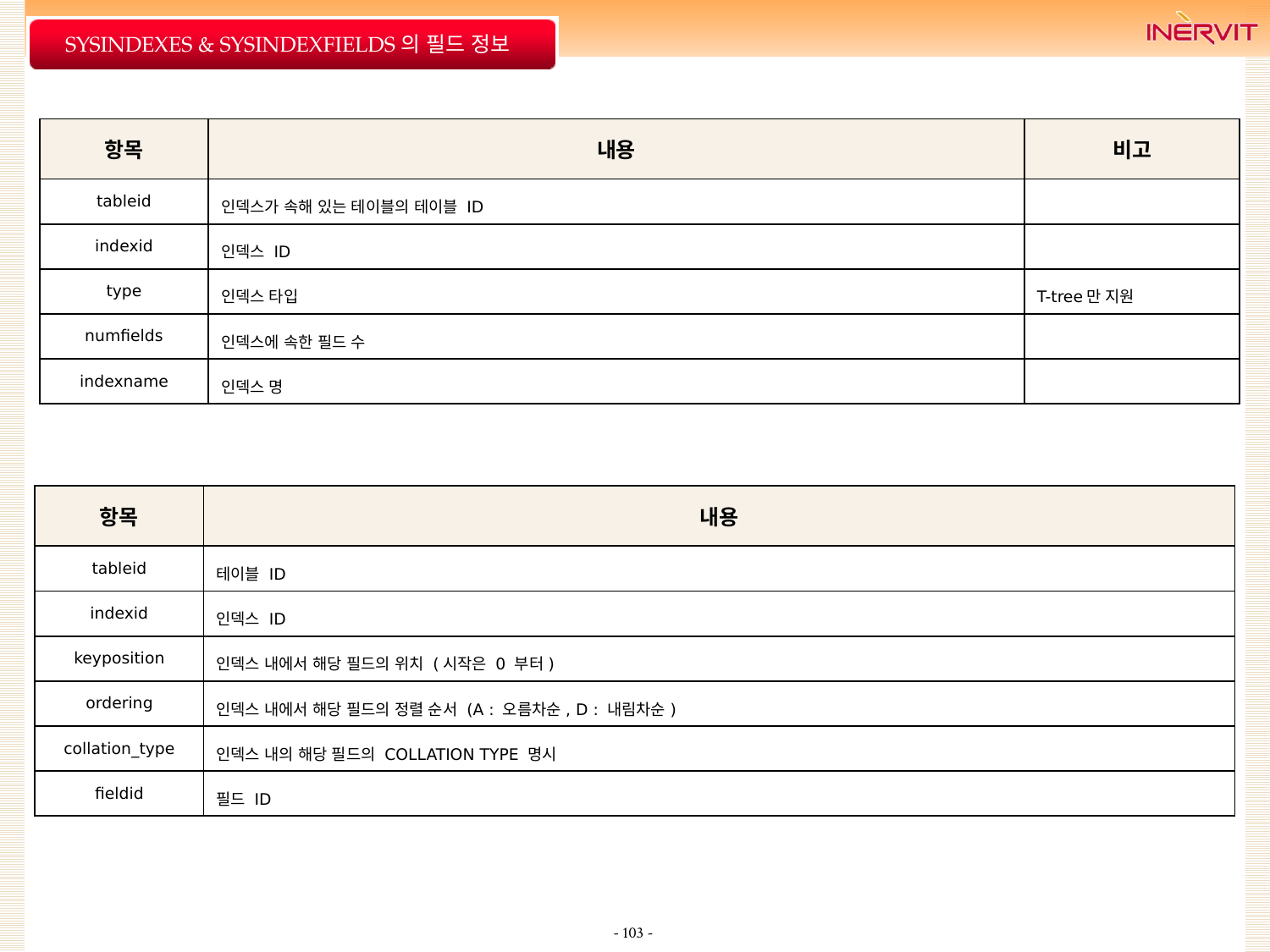

# SYSINDEXES & SYSINDEXFIELDS의 필드 정보
| 항목 | 내용 | 비고 |
| --- | --- | --- |
| tableid | 인덱스가 속해 있는 테이블의 테이블 ID |  |
| indexid | 인덱스 ID |  |
| type | 인덱스 타입 | T-tree만 지원 |
| numfields | 인덱스에 속한 필드 수 |  |
| indexname | 인덱스 명 |  |
| 항목 | 내용 |
| --- | --- |
| tableid | 테이블 ID |
| indexid | 인덱스 ID |
| keyposition | 인덱스 내에서 해당 필드의 위치 (시작은 0 부터) |
| ordering | 인덱스 내에서 해당 필드의 정렬 순서 (A : 오름차순, D : 내림차순) |
| collation\_type | 인덱스 내의 해당 필드의 COLLATION TYPE 명시 |
| fieldid | 필드 ID |
- 103 -